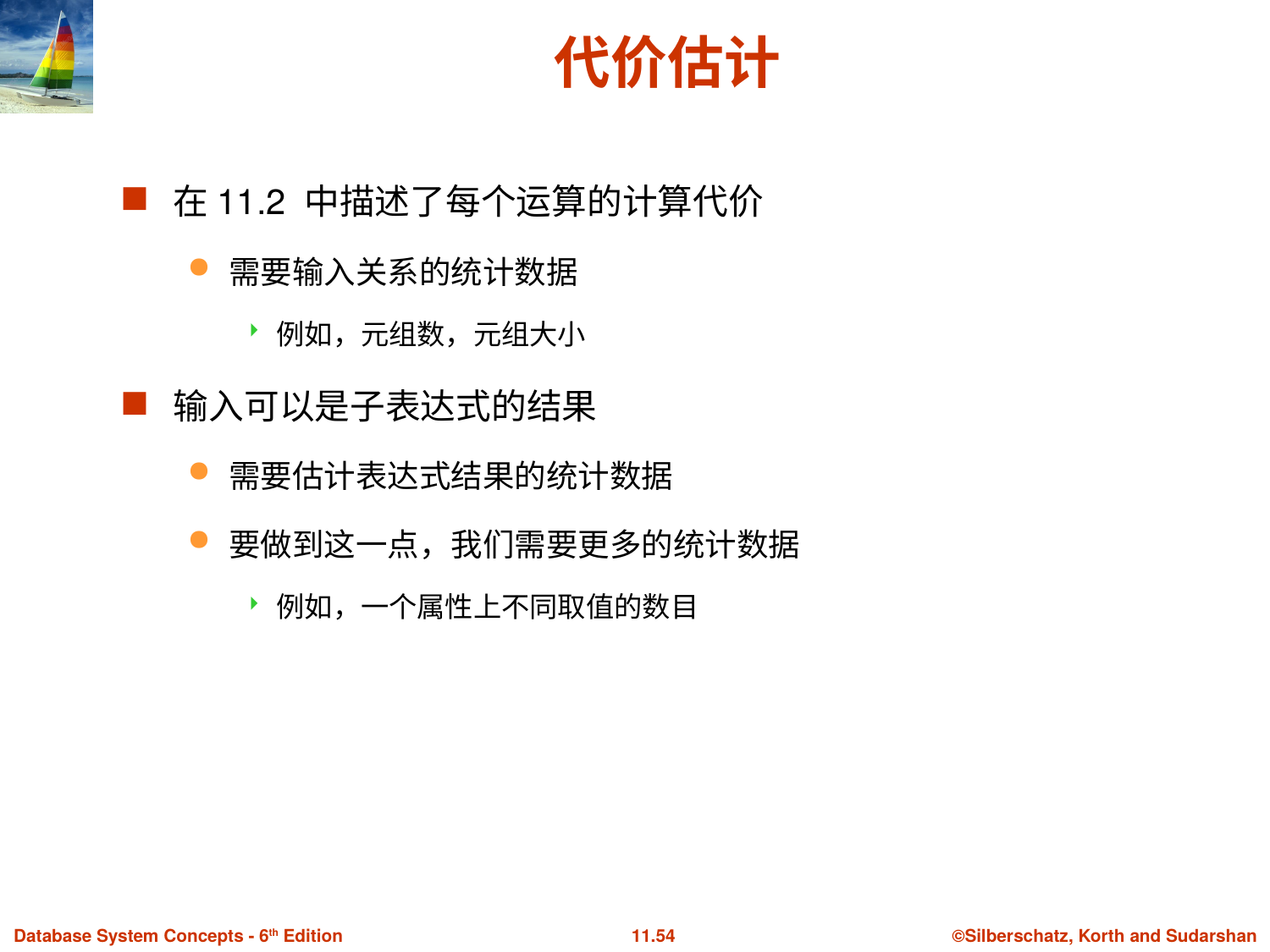

# 代价估计
在11.2 中描述了每个运算的计算代价
需要输入关系的统计数据
例如，元组数，元组大小
输入可以是子表达式的结果
需要估计表达式结果的统计数据
要做到这一点，我们需要更多的统计数据
例如，一个属性上不同取值的数目